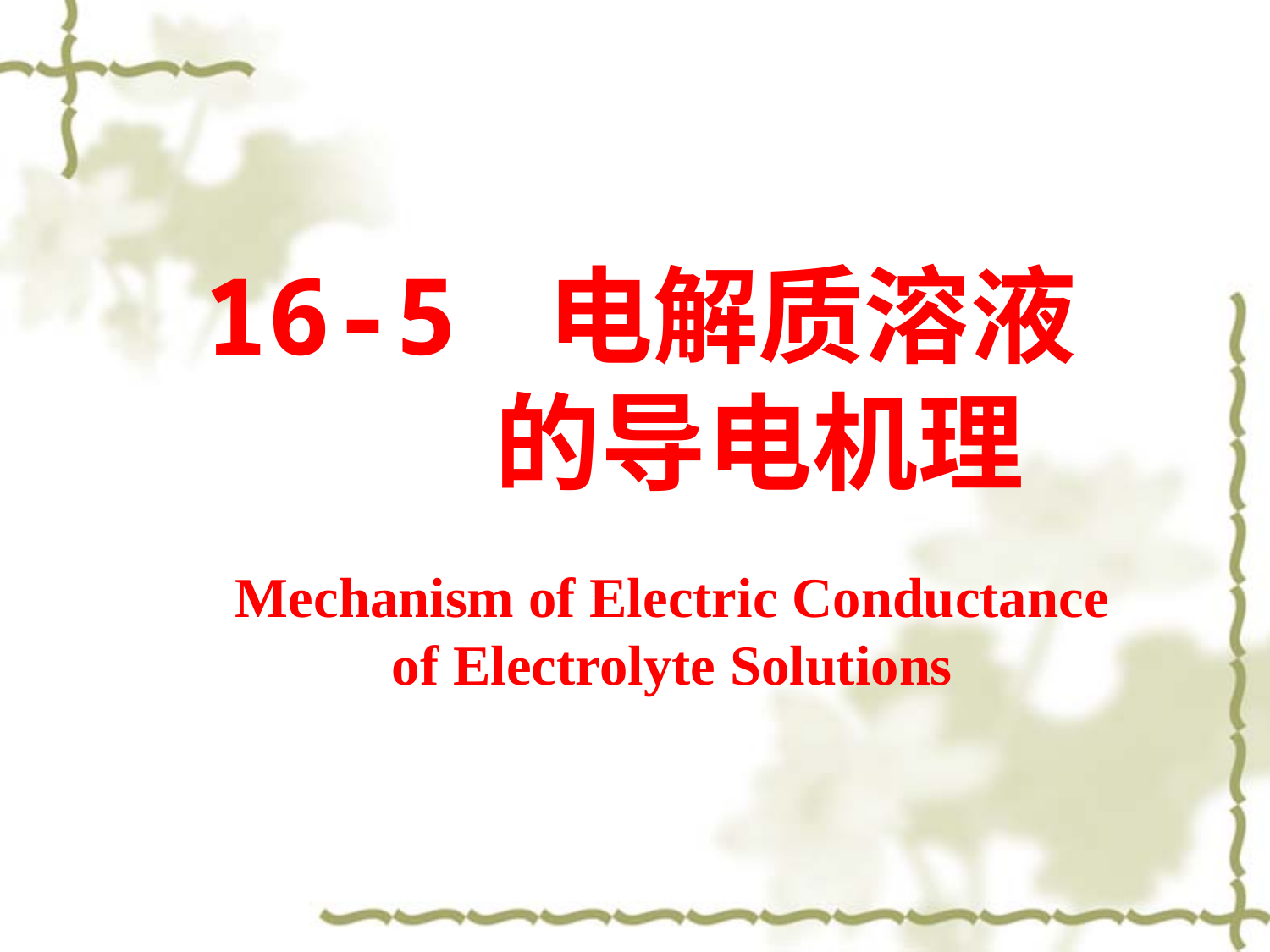

16-5 电解质溶液的导电机理
Mechanism of Electric Conductance of Electrolyte Solutions